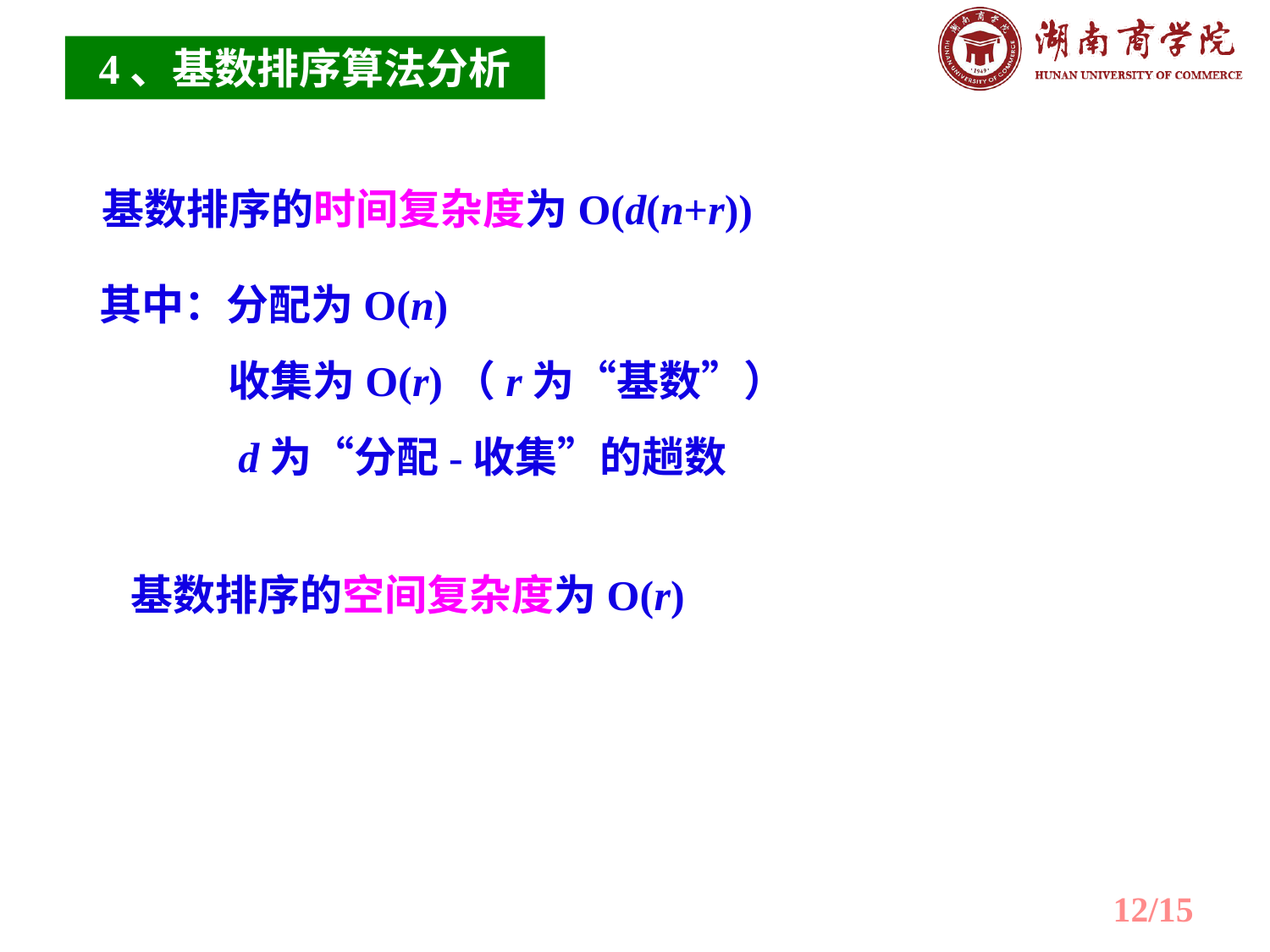

4、基数排序算法分析
 基数排序的时间复杂度为O(d(n+r))
其中：分配为O(n)
      　  收集为O(r)（r为“基数”）
      　  d为“分配-收集”的趟数
 基数排序的空间复杂度为O(r)
12/15